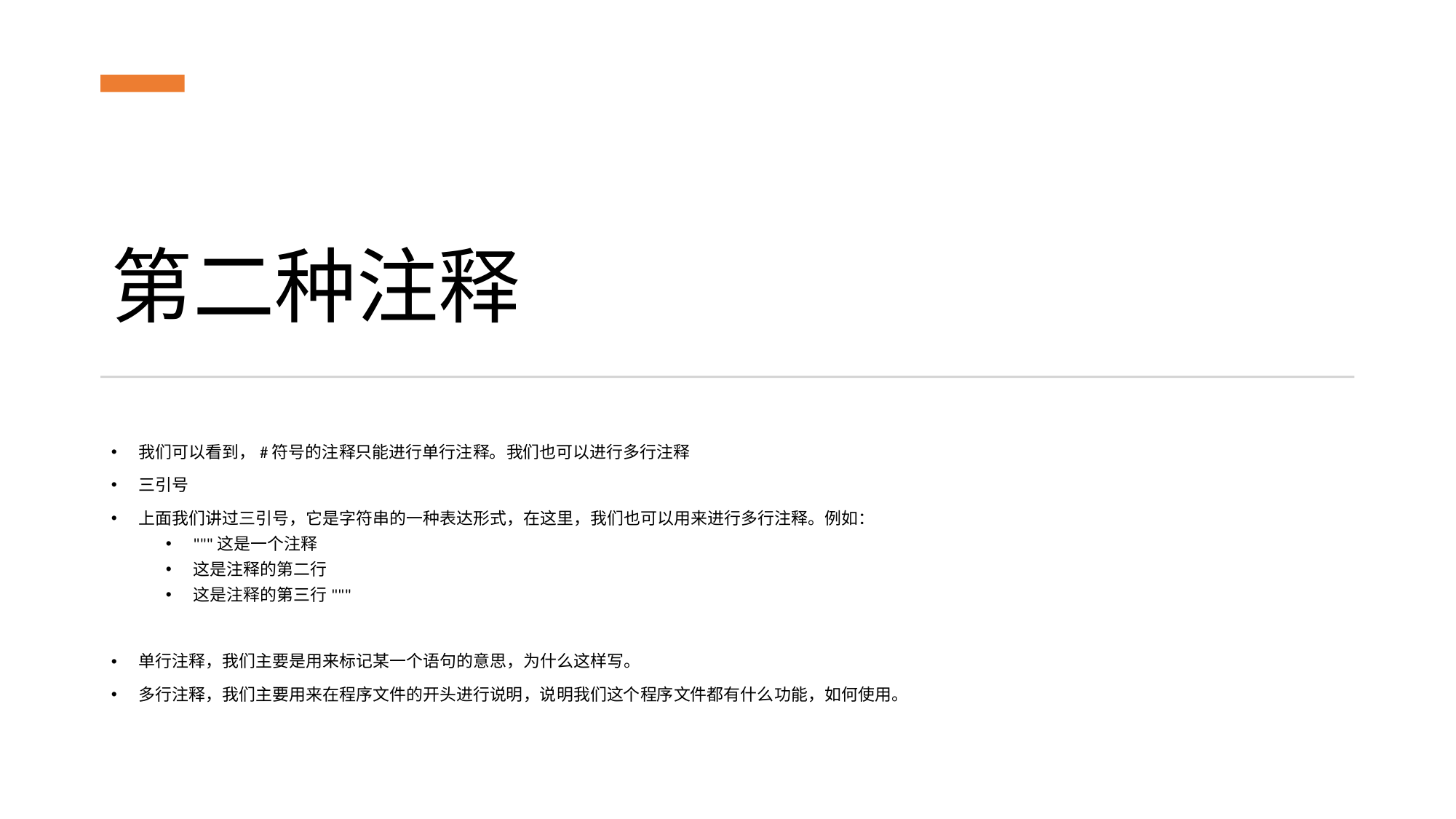

# 第二种注释

我们可以看到，#符号的注释只能进行单行注释。我们也可以进行多行注释
三引号
上面我们讲过三引号，它是字符串的一种表达形式，在这里，我们也可以用来进行多行注释。例如：
"""这是一个注释
这是注释的第二行
这是注释的第三行"""

单行注释，我们主要是用来标记某一个语句的意思，为什么这样写。
多行注释，我们主要用来在程序文件的开头进行说明，说明我们这个程序文件都有什么功能，如何使用。